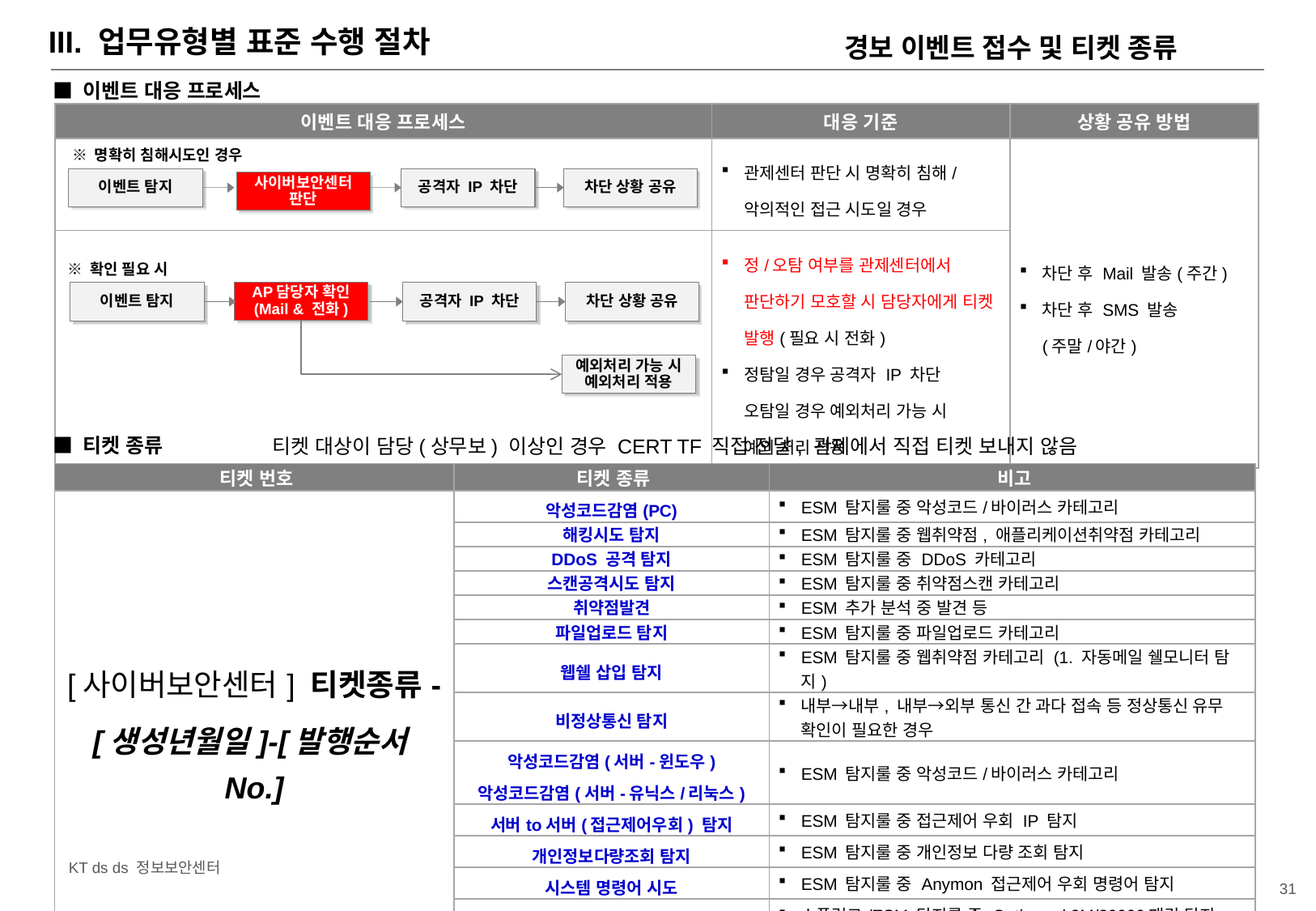

III. 업무유형별 표준 수행 절차
# 경보 이벤트 접수 및 티켓 종류
■ 이벤트 대응 프로세스
| 이벤트 대응 프로세스 | 대응 기준 | 상황 공유 방법 |
| --- | --- | --- |
|  | 관제센터 판단 시 명확히 침해/악의적인 접근 시도일 경우 | 차단 후 Mail 발송(주간) 차단 후 SMS 발송 (주말/야간) |
|  | 정/오탐 여부를 관제센터에서 판단하기 모호할 시 담당자에게 티켓 발행(필요 시 전화) 정탐일 경우 공격자 IP 차단 오탐일 경우 예외처리 가능 시 예외 처리 적용 |  |
※ 명확히 침해시도인 경우
이벤트 탐지
공격자 IP 차단
차단 상황 공유
사이버보안센터
판단
※ 확인 필요 시
AP담당자 확인
(Mail & 전화)
이벤트 탐지
공격자 IP 차단
차단 상황 공유
예외처리 가능 시 예외처리 적용
■ 티켓 종류
티켓 대상이 담당(상무보) 이상인 경우 CERT TF 직접 전달, 관제에서 직접 티켓 보내지 않음
| 티켓 번호 | 티켓 종류 | 비고 |
| --- | --- | --- |
| [사이버보안센터] 티켓종류-[생성년월일]-[발행순서No.] | 악성코드감염(PC) | ESM 탐지룰 중 악성코드/바이러스 카테고리 |
|  | 해킹시도 탐지 | ESM 탐지룰 중 웹취약점, 애플리케이션취약점 카테고리 |
|  | DDoS 공격 탐지 | ESM 탐지룰 중 DDoS 카테고리 |
|  | 스캔공격시도 탐지 | ESM 탐지룰 중 취약점스캔 카테고리 |
|  | 취약점발견 | ESM 추가 분석 중 발견 등 |
|  | 파일업로드 탐지 | ESM 탐지룰 중 파일업로드 카테고리 |
|  | 웹쉘 삽입 탐지 | ESM 탐지룰 중 웹취약점 카테고리 (1. 자동메일 쉘모니터 탐지) |
|  | 비정상통신 탐지 | 내부→내부, 내부→외부 통신 간 과다 접속 등 정상통신 유무 확인이 필요한 경우 |
|  | 악성코드감염(서버-윈도우) 악성코드감염(서버-유닉스/리눅스) | ESM 탐지룰 중 악성코드/바이러스 카테고리 |
|  | 서버to서버(접근제어우회) 탐지 | ESM 탐지룰 중 접근제어 우회 IP 탐지 |
|  | 개인정보다량조회 탐지 | ESM 탐지룰 중 개인정보 다량 조회 탐지 |
|  | 시스템 명령어 시도 | ESM 탐지룰 중 Anymon 접근제어 우회 명령어 탐지 |
|  | 정보유출 | 스플렁크/ESM 탐지룰 중 Outbound 3M/30000패킷 탐지 |
|  | 무차별 대입공격(Login Brute Force) | 스플렁크/ESM 탐지룰 중 Login Brute Force 탐지 |
31